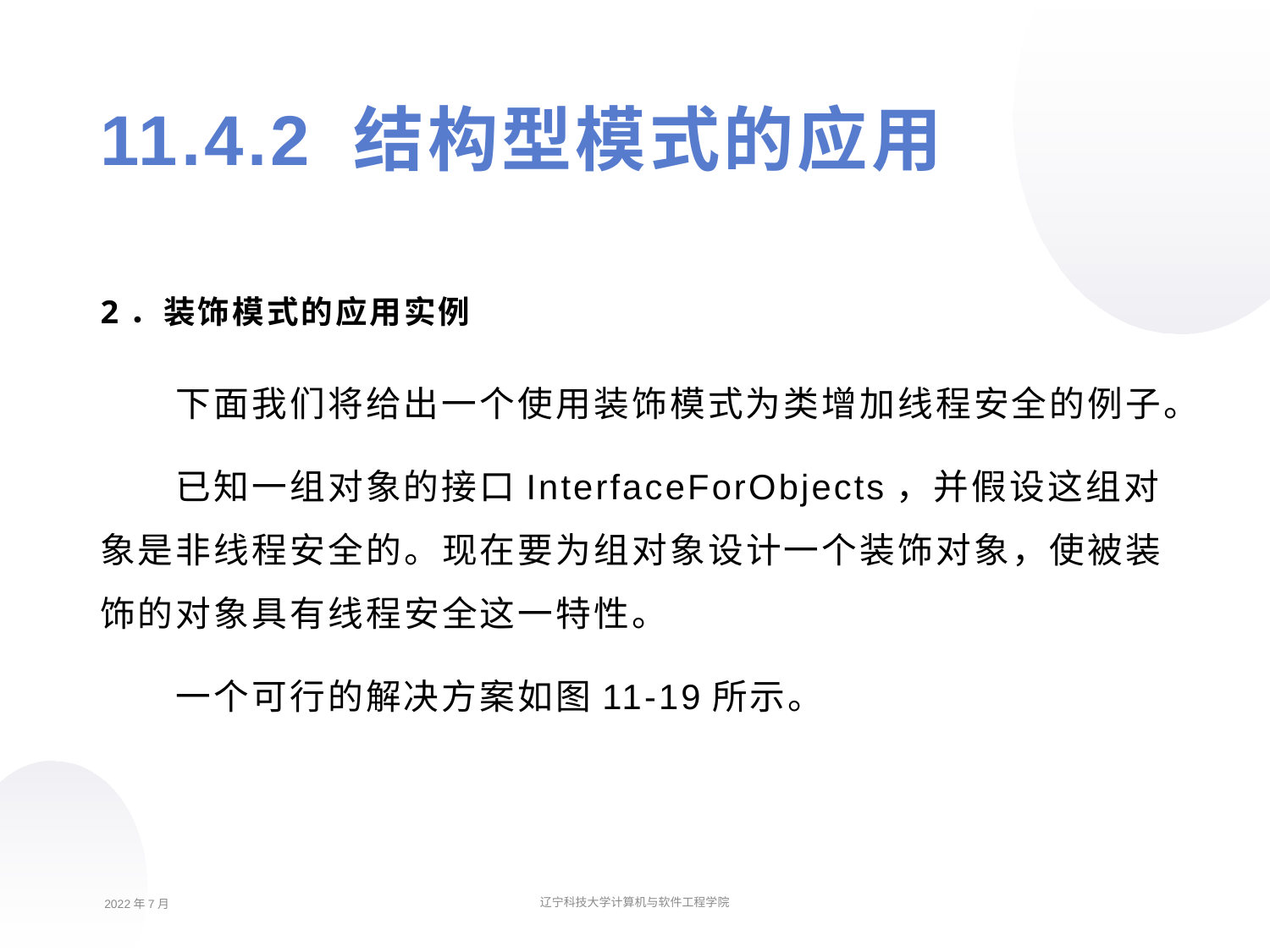

11.4.2 结构型模式的应用
2．装饰模式的应用实例
下面我们将给出一个使用装饰模式为类增加线程安全的例子。
已知一组对象的接口InterfaceForObjects，并假设这组对象是非线程安全的。现在要为组对象设计一个装饰对象，使被装饰的对象具有线程安全这一特性。
一个可行的解决方案如图11-19所示。

2022年7月
辽宁科技大学计算机与软件工程学院
90